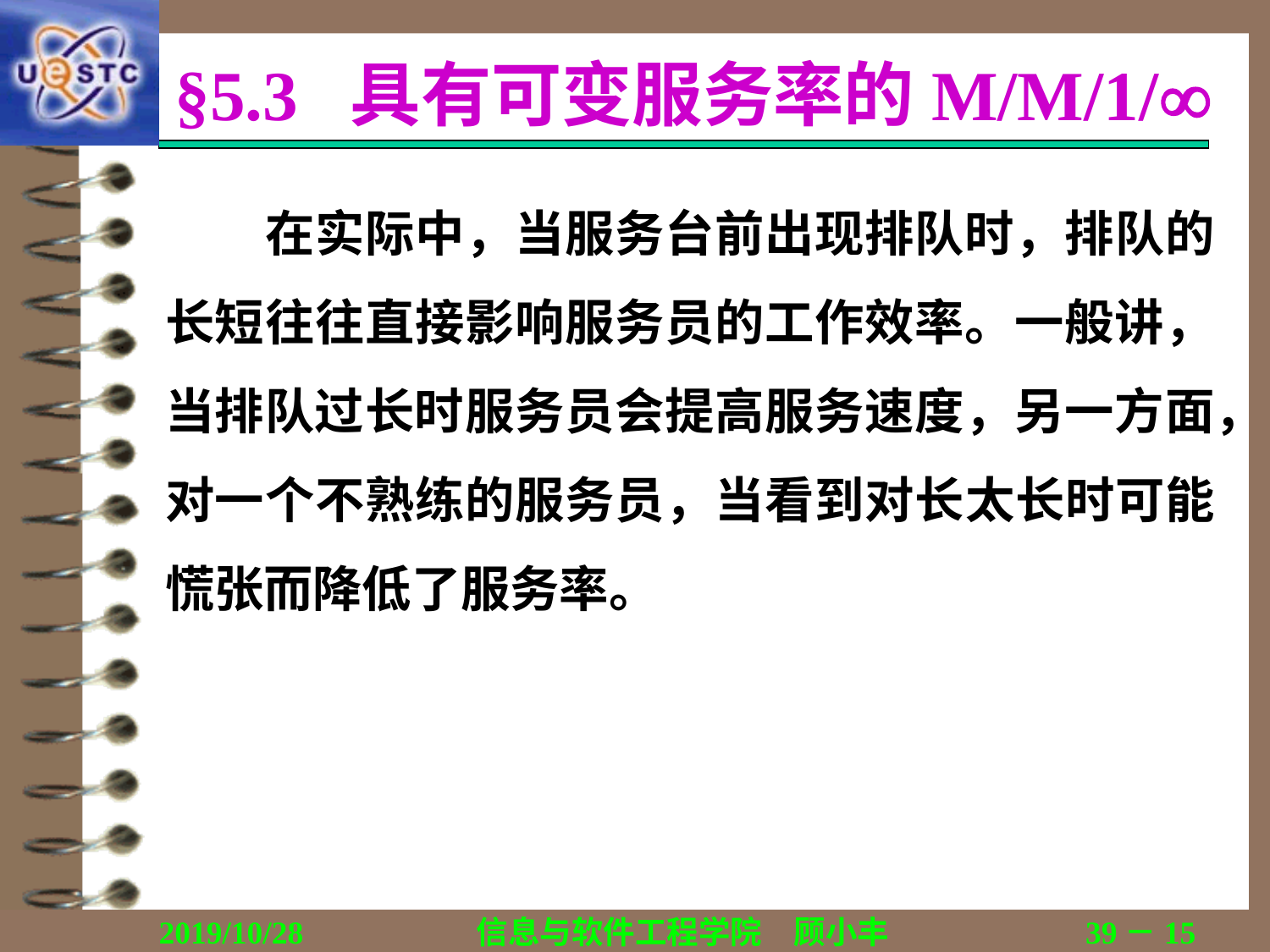

# §5.3  具有可变服务率的M/M/1/∞
在实际中，当服务台前出现排队时，排队的长短往往直接影响服务员的工作效率。一般讲，当排队过长时服务员会提高服务速度，另一方面，对一个不熟练的服务员，当看到对长太长时可能慌张而降低了服务率。
2019/10/28
信息与软件工程学院　顾小丰
39－15